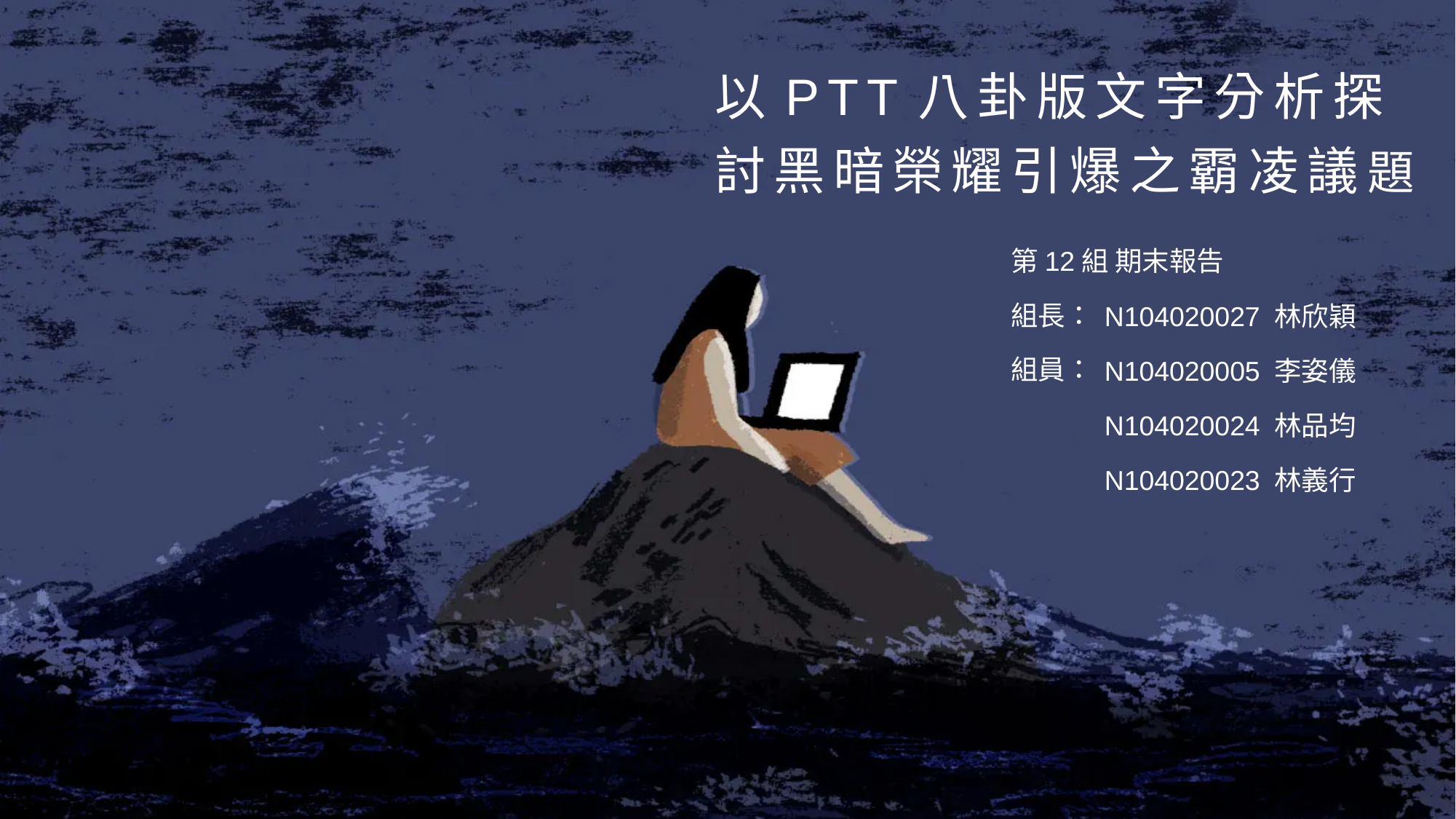

以PTT八卦版文字分析探討黑暗榮耀引爆之霸凌議題
第12組 期末報告
組長：
組員：

N104020027 林欣穎
N104020005 李姿儀
N104020024 林品均
N104020023 林義行